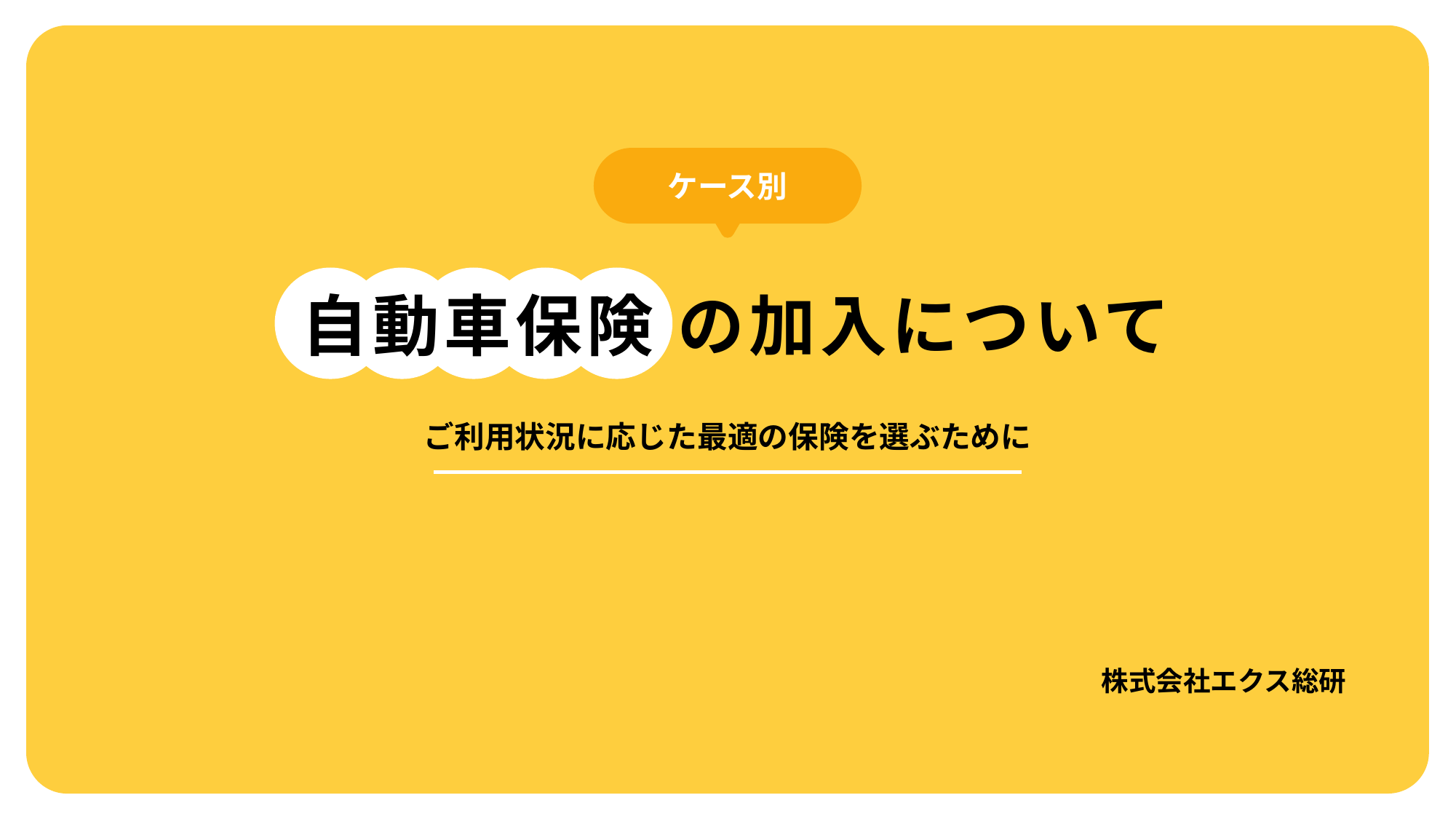

ケース別

自動車保険 の加入について
ご利用状況に応じた最適の保険を選ぶために
株式会社エクス総研